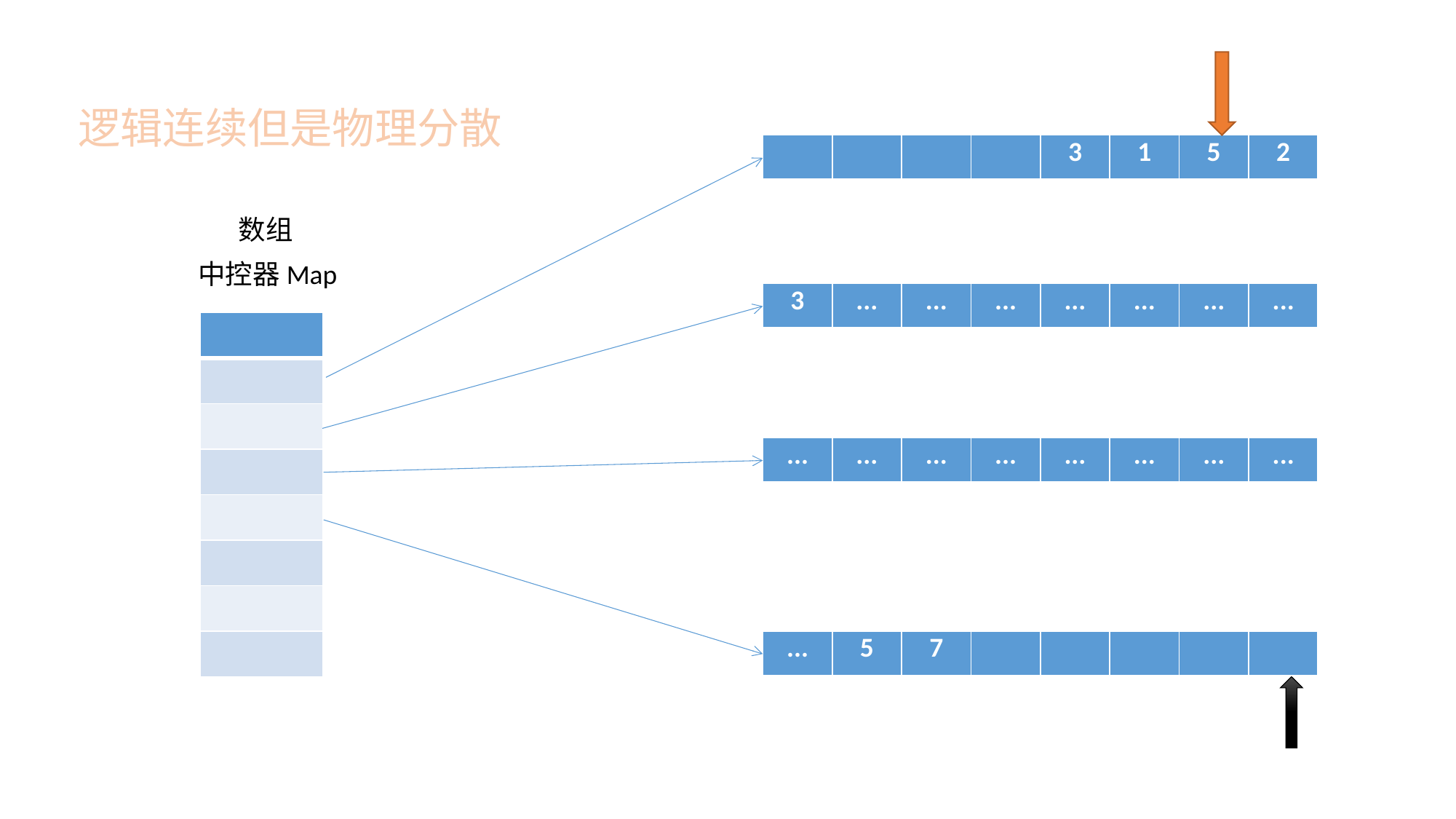

逻辑连续但是物理分散
|  |  |  |  | 3 | 1 | 5 | 2 |
| --- | --- | --- | --- | --- | --- | --- | --- |
    数组
中控器Map
| 3 | ... | ... | ... | ... | ... | ... | ... |
| --- | --- | --- | --- | --- | --- | --- | --- |
|  |
| --- |
|  |
|  |
|  |
|  |
|  |
|  |
|  |
| ... | ... | ... | ... | ... | ... | ... | ... |
| --- | --- | --- | --- | --- | --- | --- | --- |
| ... | 5 | 7 |  |  |  |  |  |
| --- | --- | --- | --- | --- | --- | --- | --- |